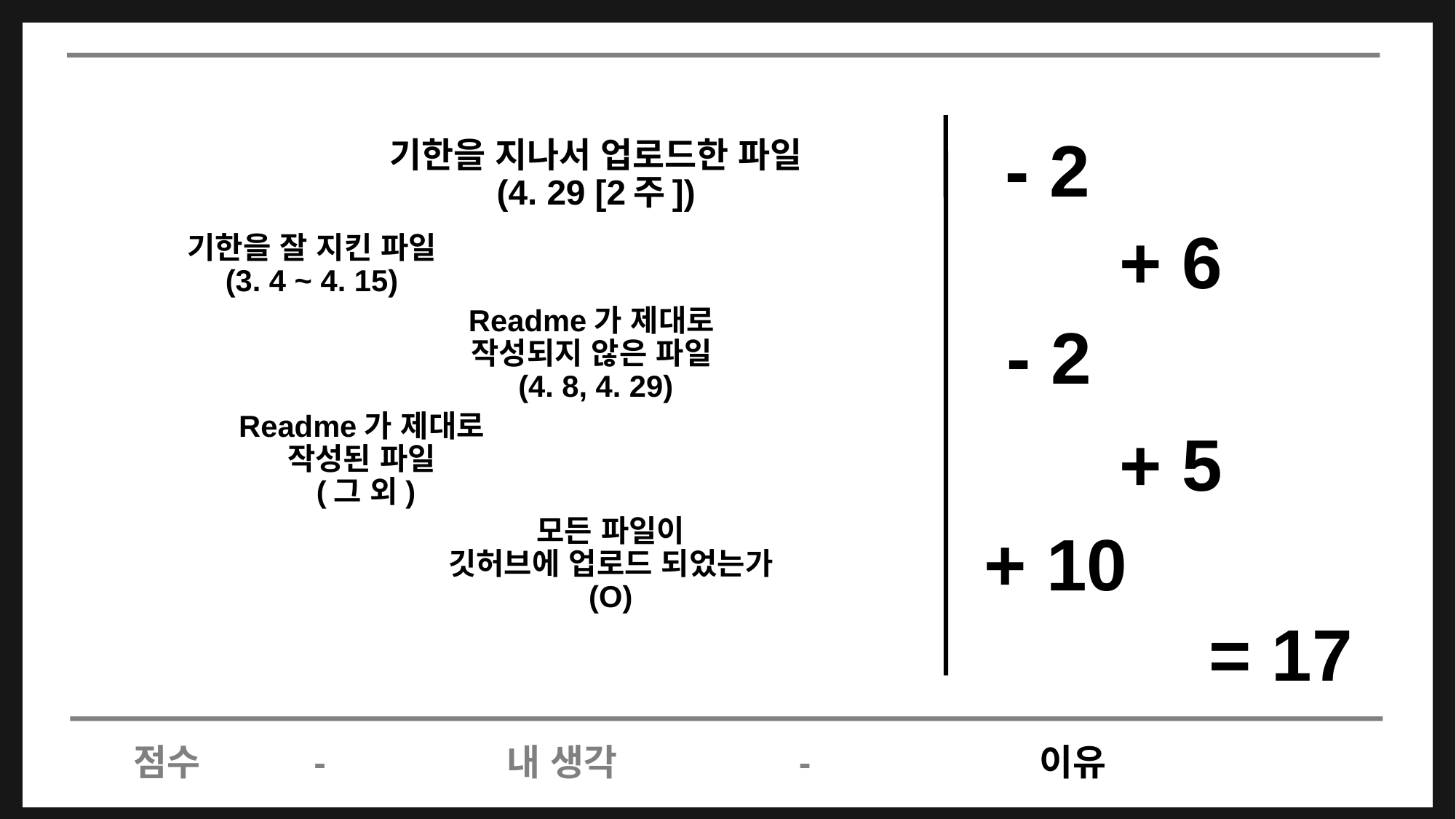

- 2
기한을 지나서 업로드한 파일 (4. 29 [2주])
+ 6
기한을 잘 지킨 파일
(3. 4 ~ 4. 15)
- 2
Readme가 제대로
작성되지 않은 파일
(4. 8, 4. 29)
+ 5
Readme가 제대로
작성된 파일
(그 외)
+ 10
모든 파일이
깃허브에 업로드 되었는가
(O)
= 17
점수
-
내 생각
이유
-